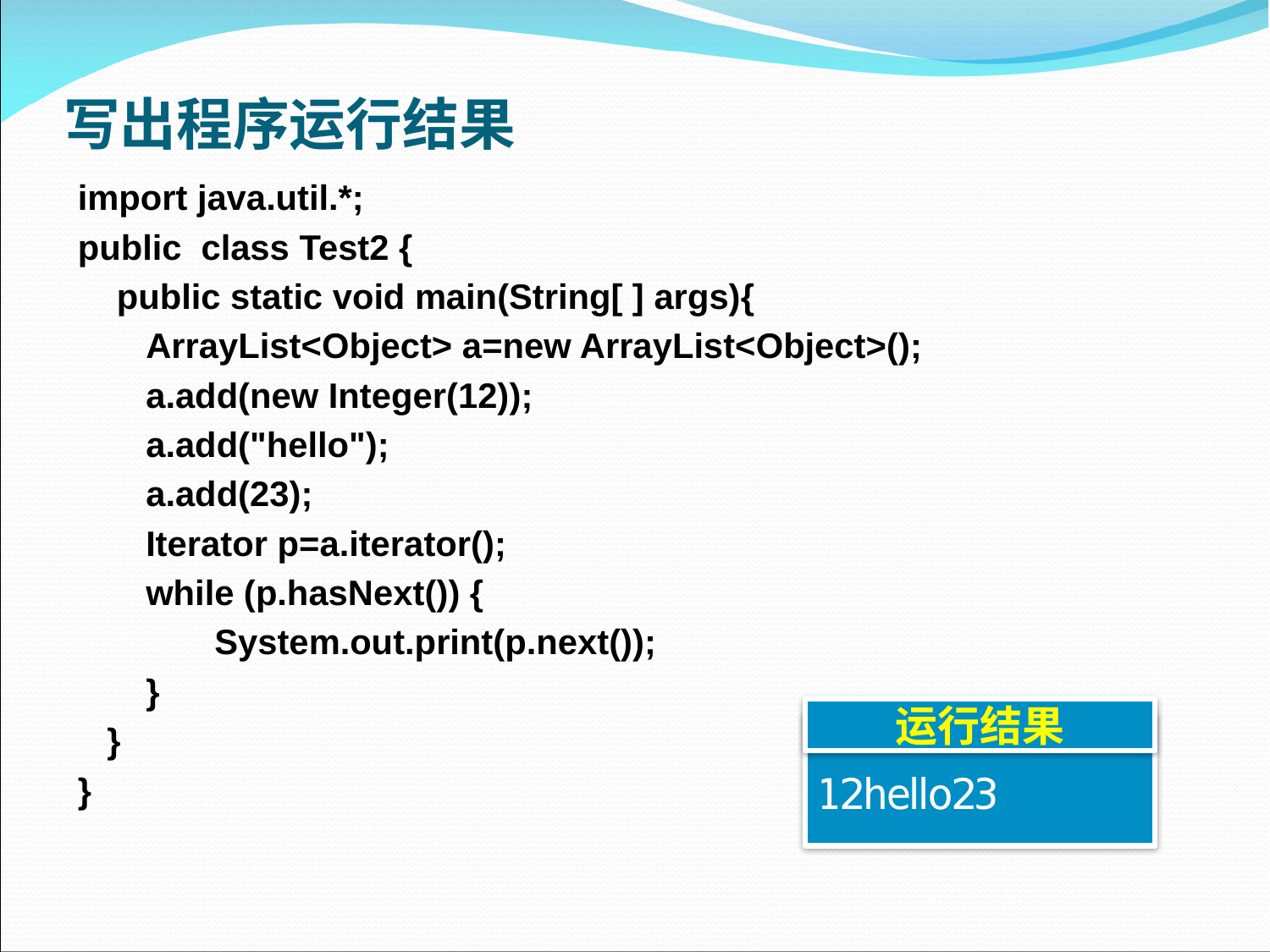

# 写出程序运行结果
import java.util.*;
public  class Test2 {
    public static void main(String[ ] args){
       ArrayList<Object> a=new ArrayList<Object>();
       a.add(new Integer(12));
       a.add("hello");
       a.add(23);
       Iterator p=a.iterator();
       while (p.hasNext()) {
	 System.out.print(p.next());
       }
   }
}

运行结果
12hello23